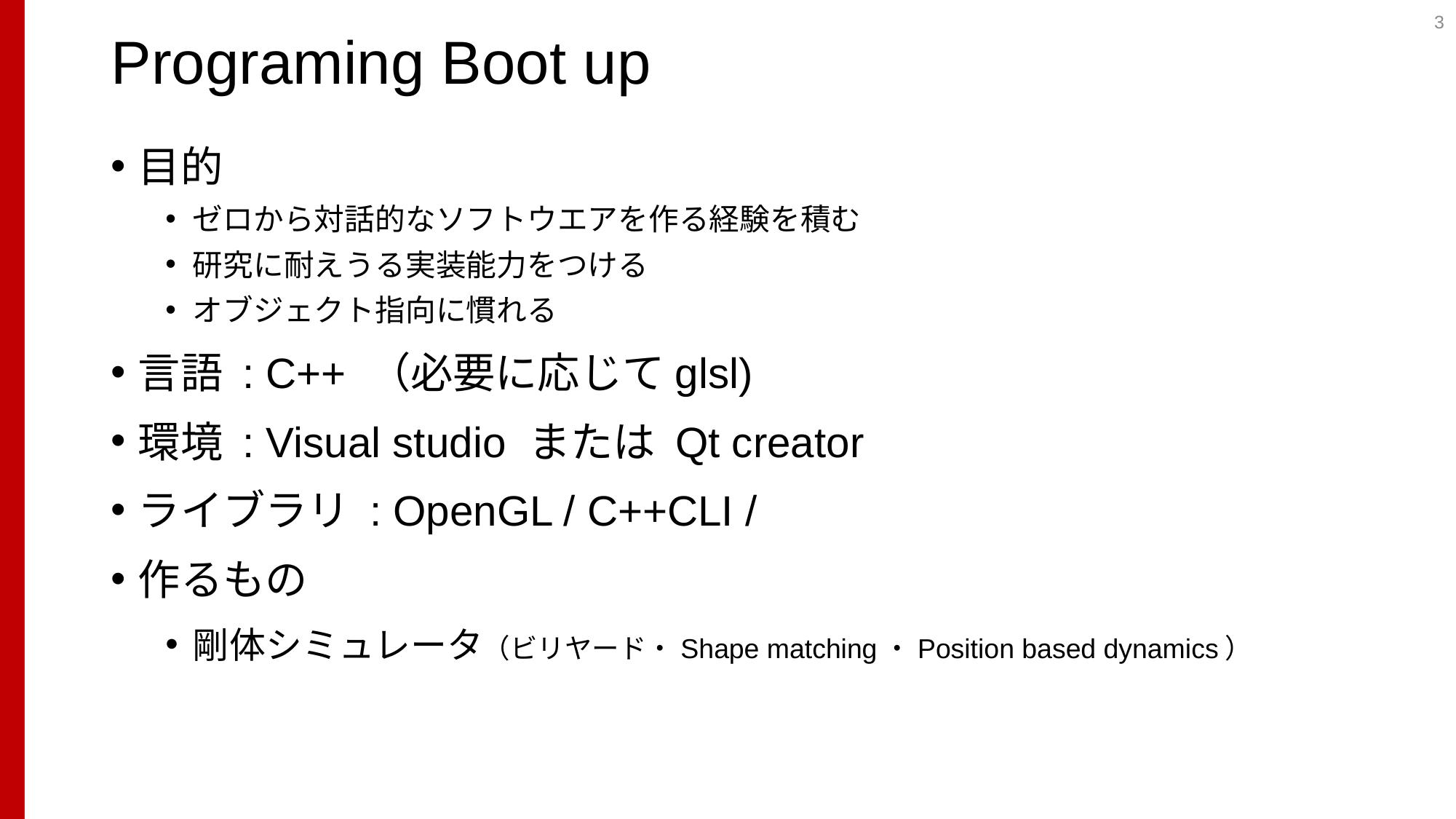

3
# Programing Boot up
目的
ゼロから対話的なソフトウエアを作る経験を積む
研究に耐えうる実装能力をつける
オブジェクト指向に慣れる
言語 : C++ （必要に応じてglsl)
環境 : Visual studio または Qt creator
ライブラリ : OpenGL / C++CLI /
作るもの
剛体シミュレータ（ビリヤード・Shape matching・Position based dynamics）